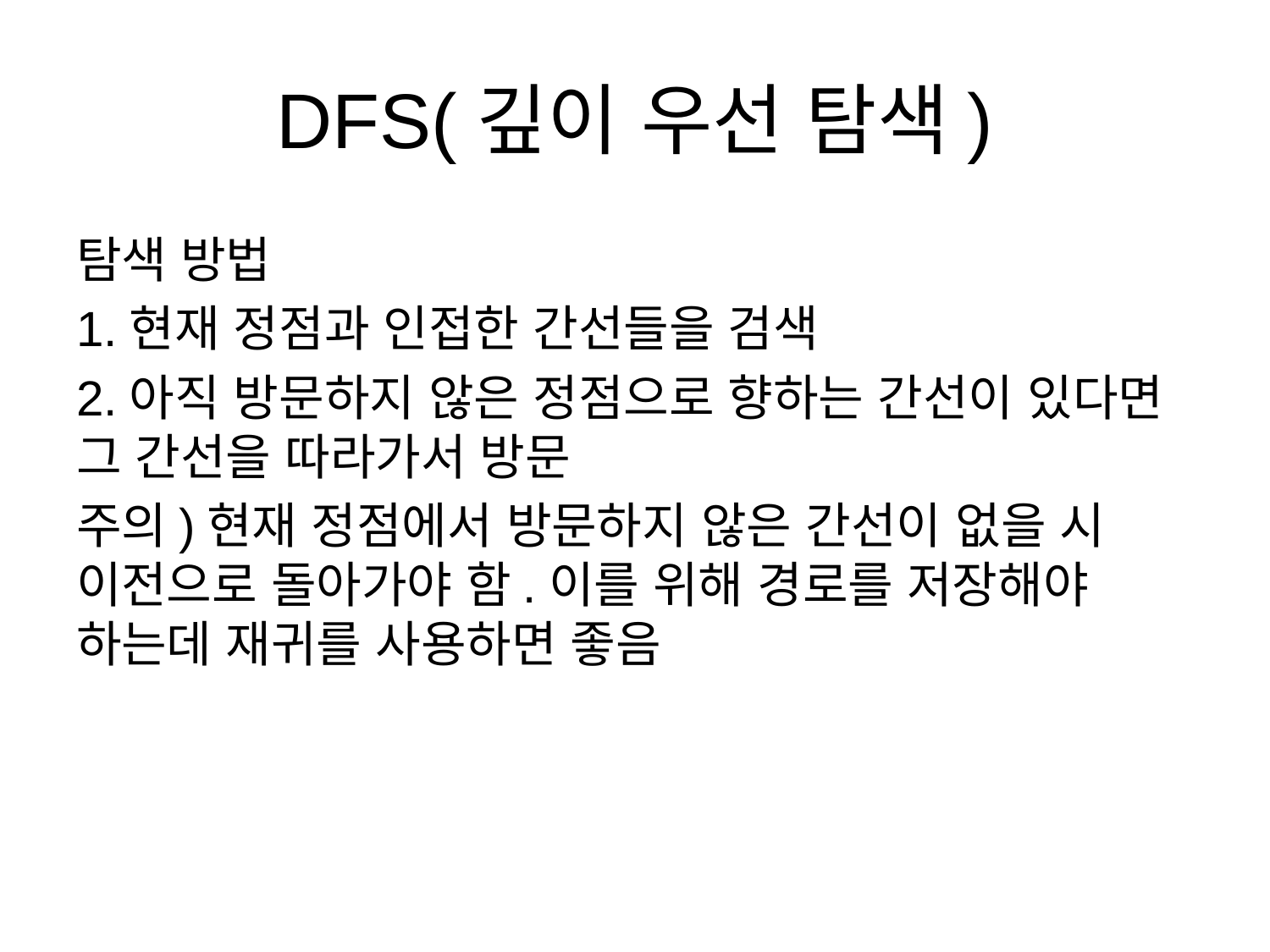

# DFS(깊이 우선 탐색)
탐색 방법
1.현재 정점과 인접한 간선들을 검색
2.아직 방문하지 않은 정점으로 향하는 간선이 있다면 그 간선을 따라가서 방문
주의)현재 정점에서 방문하지 않은 간선이 없을 시 이전으로 돌아가야 함.이를 위해 경로를 저장해야 하는데 재귀를 사용하면 좋음